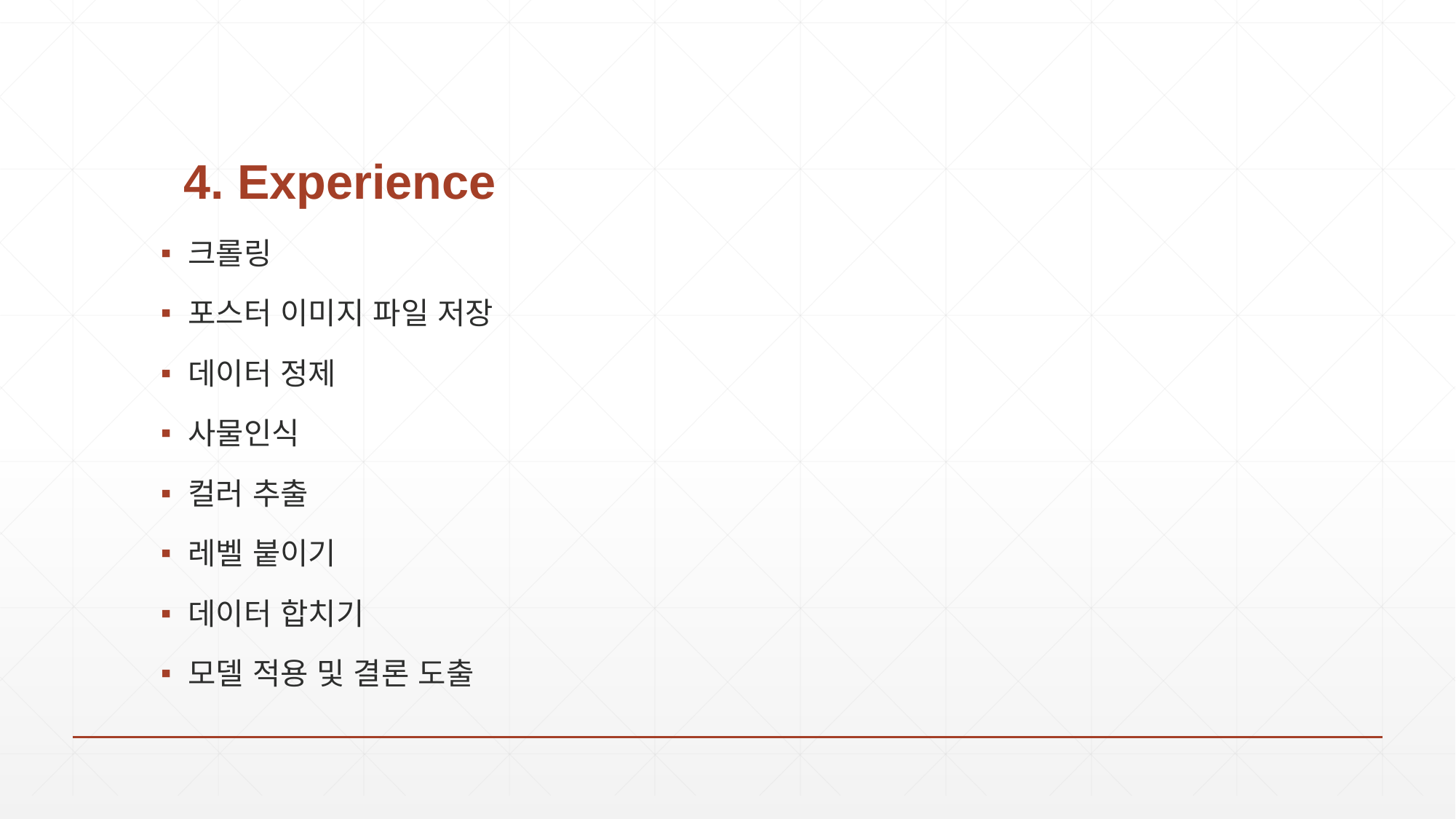

4. Experience
크롤링
포스터 이미지 파일 저장
데이터 정제
사물인식
컬러 추출
레벨 붙이기
데이터 합치기
모델 적용 및 결론 도출